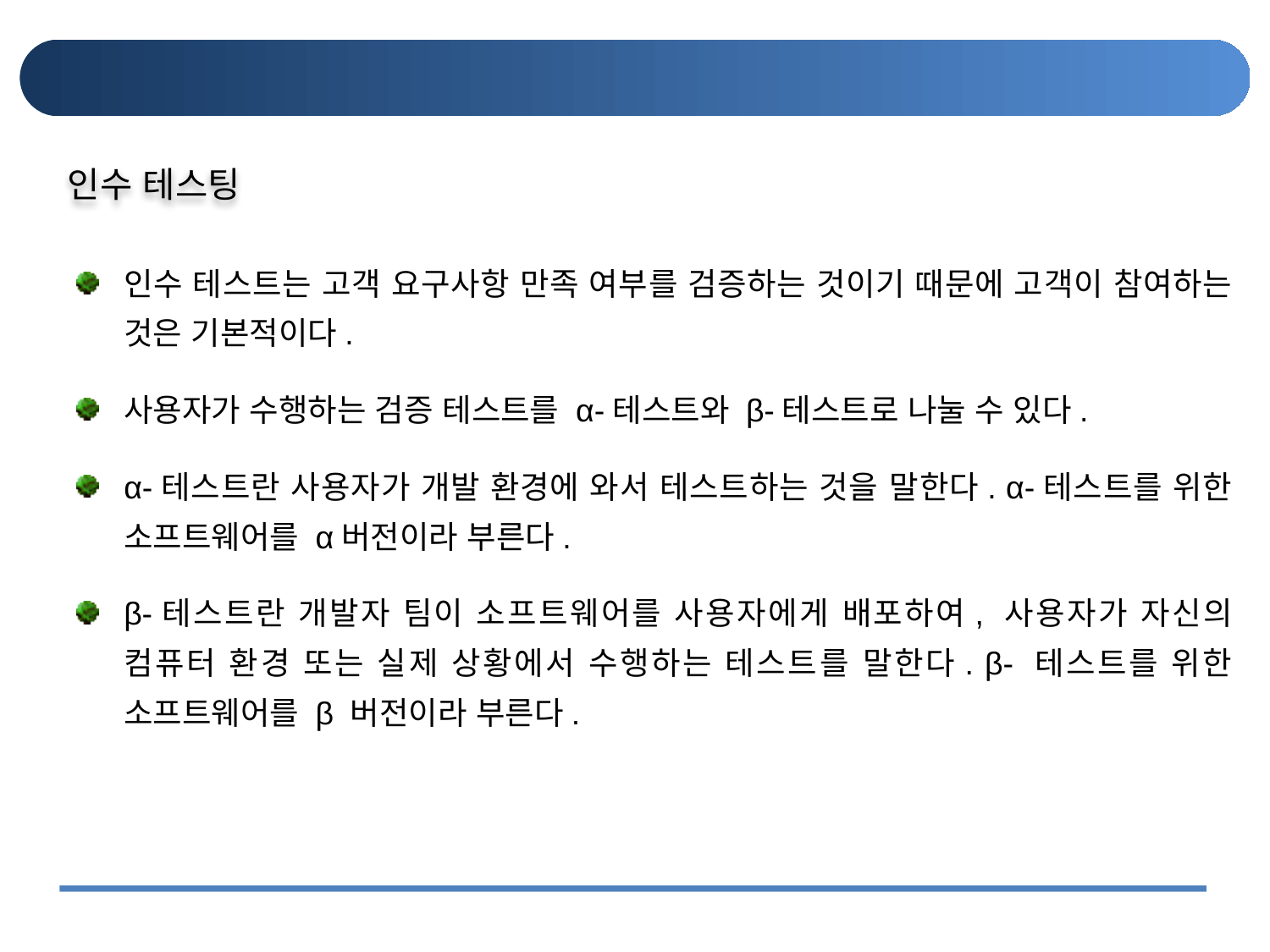

#
인수 테스팅
인수 테스트는 고객 요구사항 만족 여부를 검증하는 것이기 때문에 고객이 참여하는 것은 기본적이다.
사용자가 수행하는 검증 테스트를 α-테스트와 β-테스트로 나눌 수 있다.
α-테스트란 사용자가 개발 환경에 와서 테스트하는 것을 말한다. α-테스트를 위한 소프트웨어를 α버전이라 부른다.
β-테스트란 개발자 팀이 소프트웨어를 사용자에게 배포하여, 사용자가 자신의 컴퓨터 환경 또는 실제 상황에서 수행하는 테스트를 말한다. β- 테스트를 위한 소프트웨어를 β 버전이라 부른다.